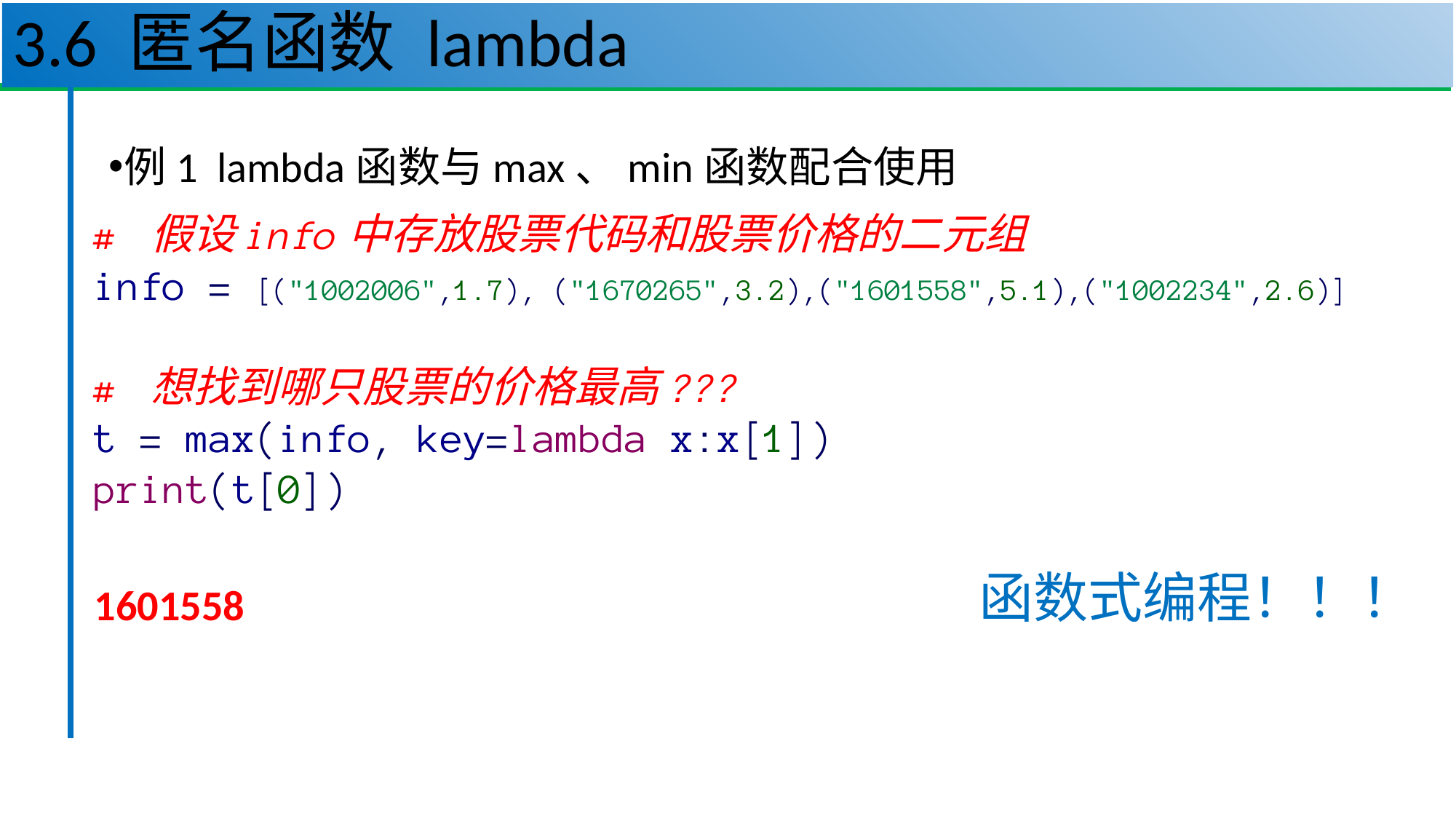

# 3.6 匿名函数 lambda
19
例1  lambda函数与max、min函数配合使用

# 假设info中存放股票代码和股票价格的二元组
info = [("1002006",1.7), ("1670265",3.2),("1601558",5.1),("1002234",2.6)]

# 想找到哪只股票的价格最高???
t = max(info, key=lambda x:x[1])
print(t[0])
函数式编程！！！
1601558